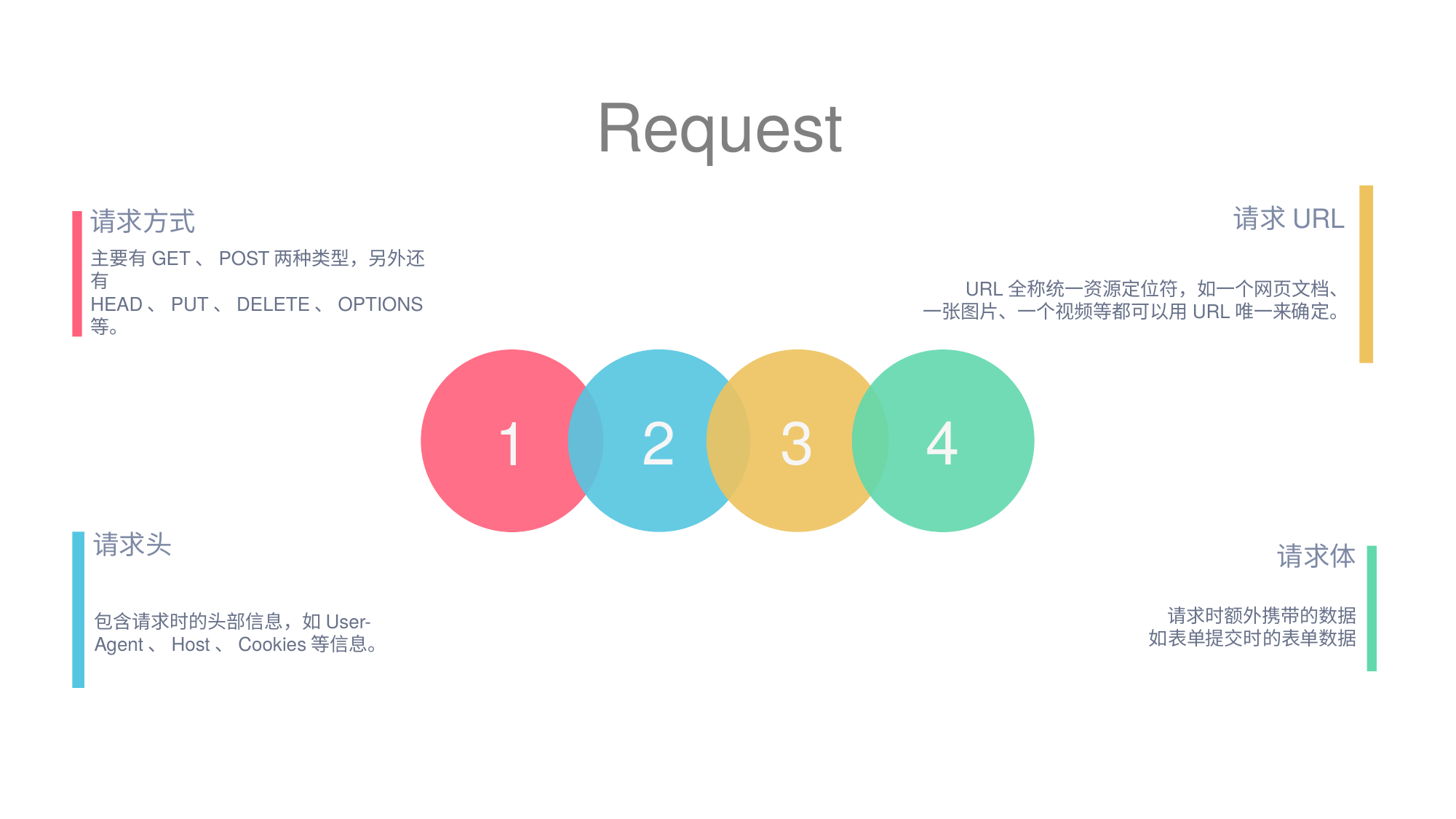

Request

请求URL
URL全称统一资源定位符，如一个网页文档、
一张图片、一个视频等都可以用URL唯一来确定。
请求方式

主要有GET、POST两种类型，另外还有HEAD、PUT、DELETE、OPTIONS等。

2

3

1

4
请求头

包含请求时的头部信息，如User-Agent、Host、Cookies等信息。
请求体

请求时额外携带的数据
如表单提交时的表单数据